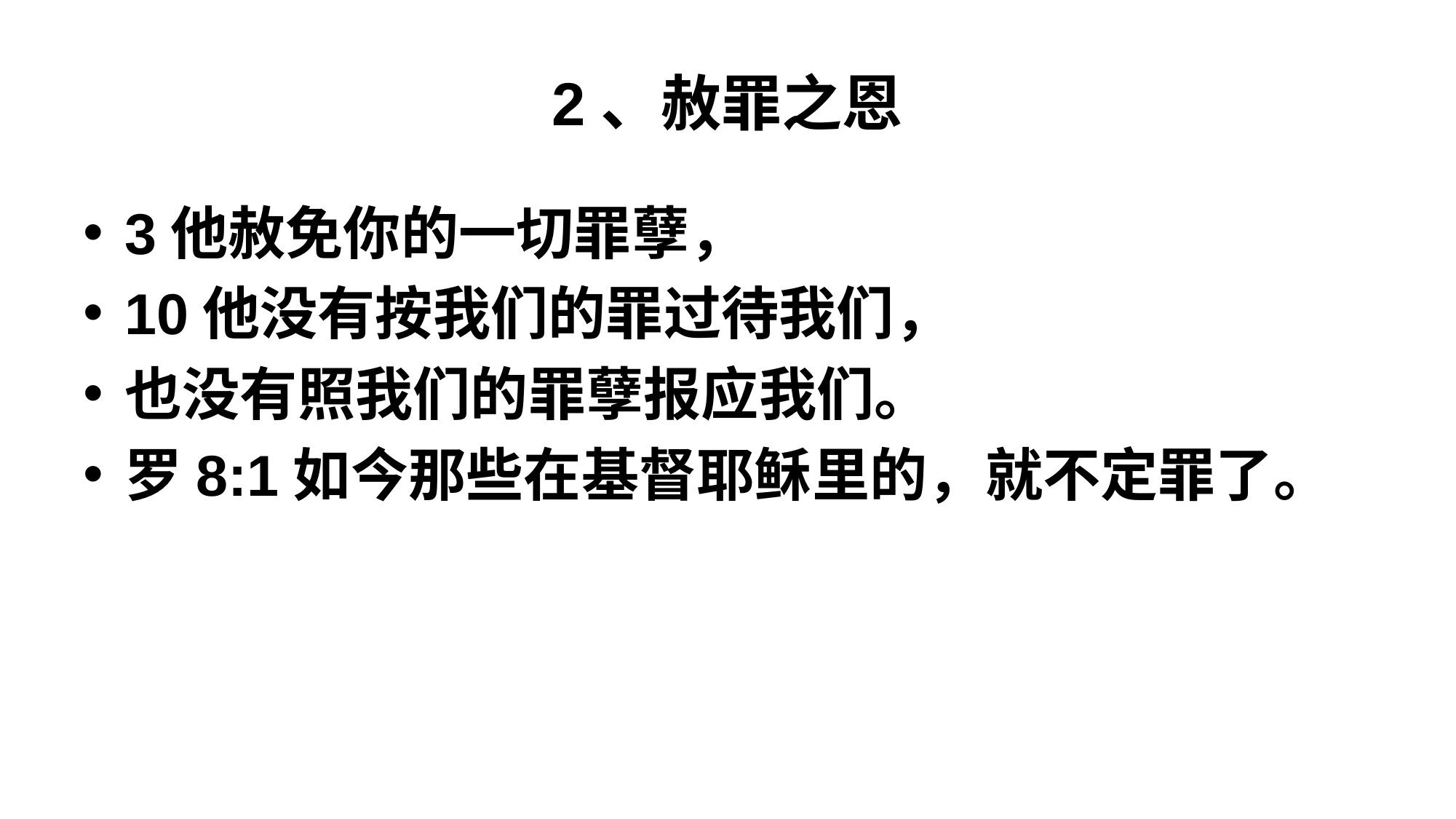

# 2、赦罪之恩
3他赦免你的一切罪孽，
10他没有按我们的罪过待我们，
也没有照我们的罪孽报应我们。
罗8:1如今那些在基督耶稣里的，就不定罪了。